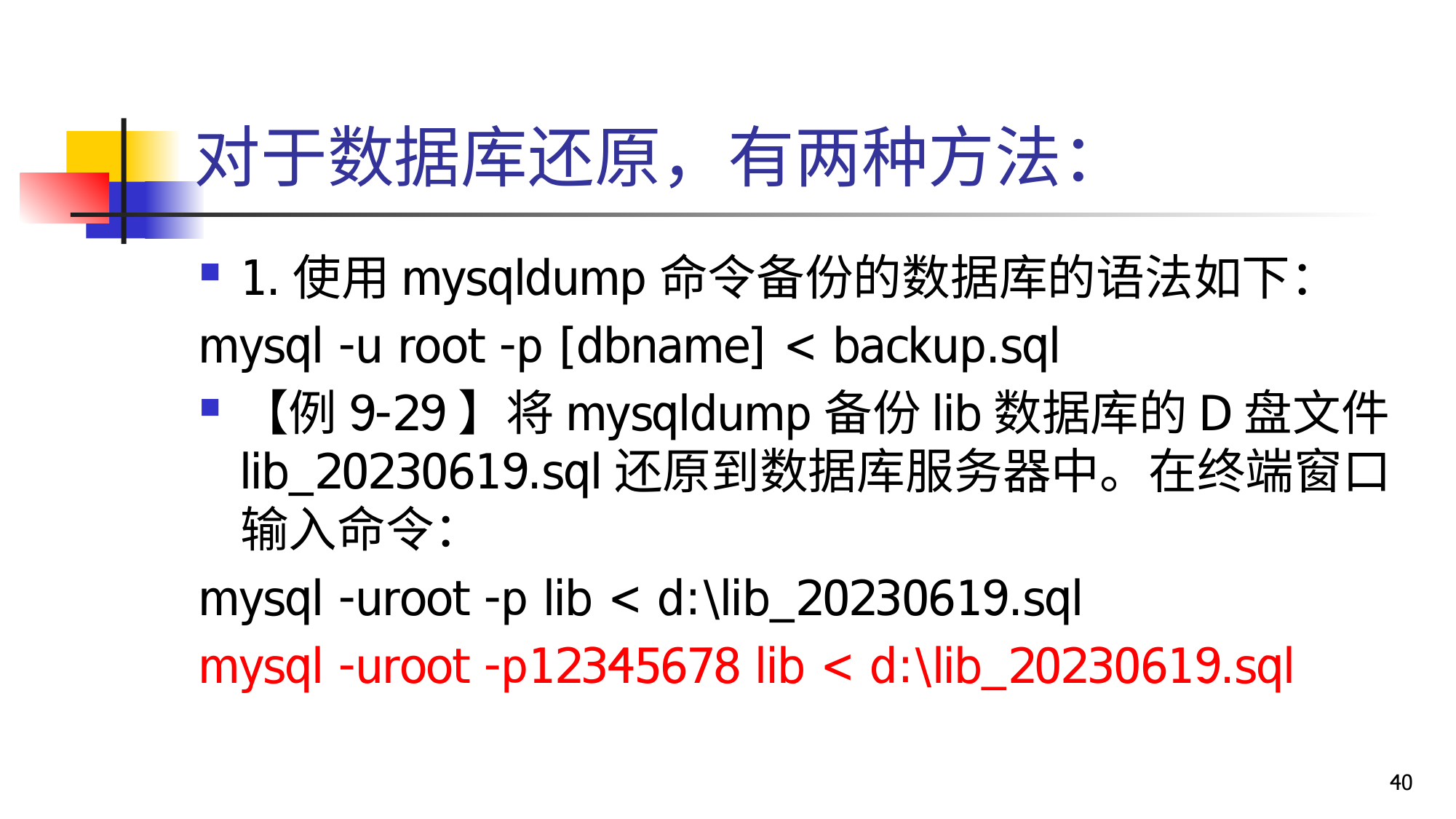

# 对于数据库还原，有两种方法：
1.使用mysqldump命令备份的数据库的语法如下：
mysql -u root -p [dbname] < backup.sql
【例9-29】将mysqldump备份lib数据库的D盘文件lib_20230619.sql还原到数据库服务器中。在终端窗口输入命令：
mysql -uroot -p lib < d:\lib_20230619.sql
mysql -uroot -p12345678 lib < d:\lib_20230619.sql

40